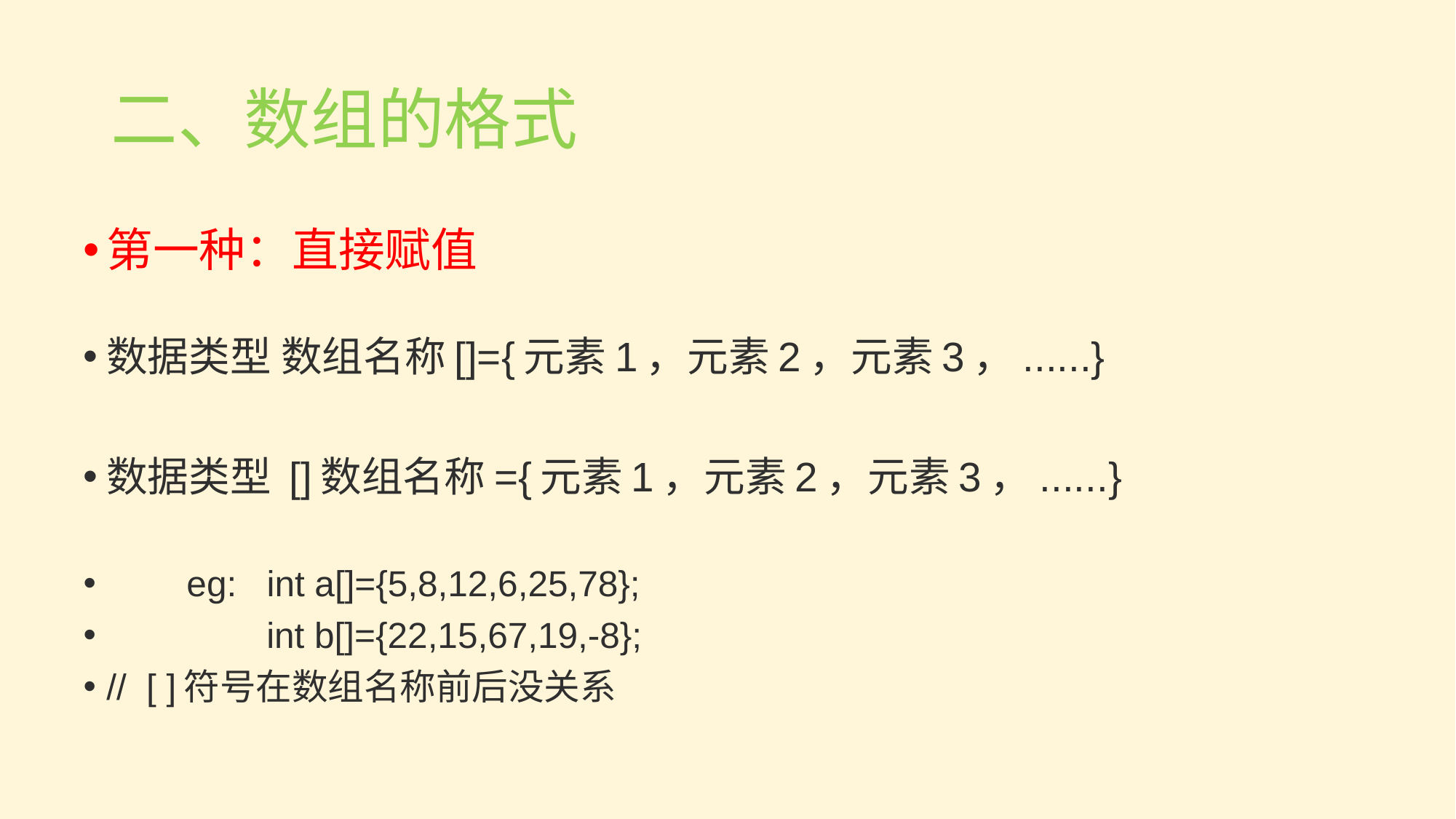

二、数组的格式
第一种：直接赋值

数据类型 数组名称[]={元素1，元素2，元素3，......}

数据类型 []数组名称={元素1，元素2，元素3，......}

        eg:   int a[]={5,8,12,6,25,78};
                int b[]={22,15,67,19,-8};
//  [ ]符号在数组名称前后没关系